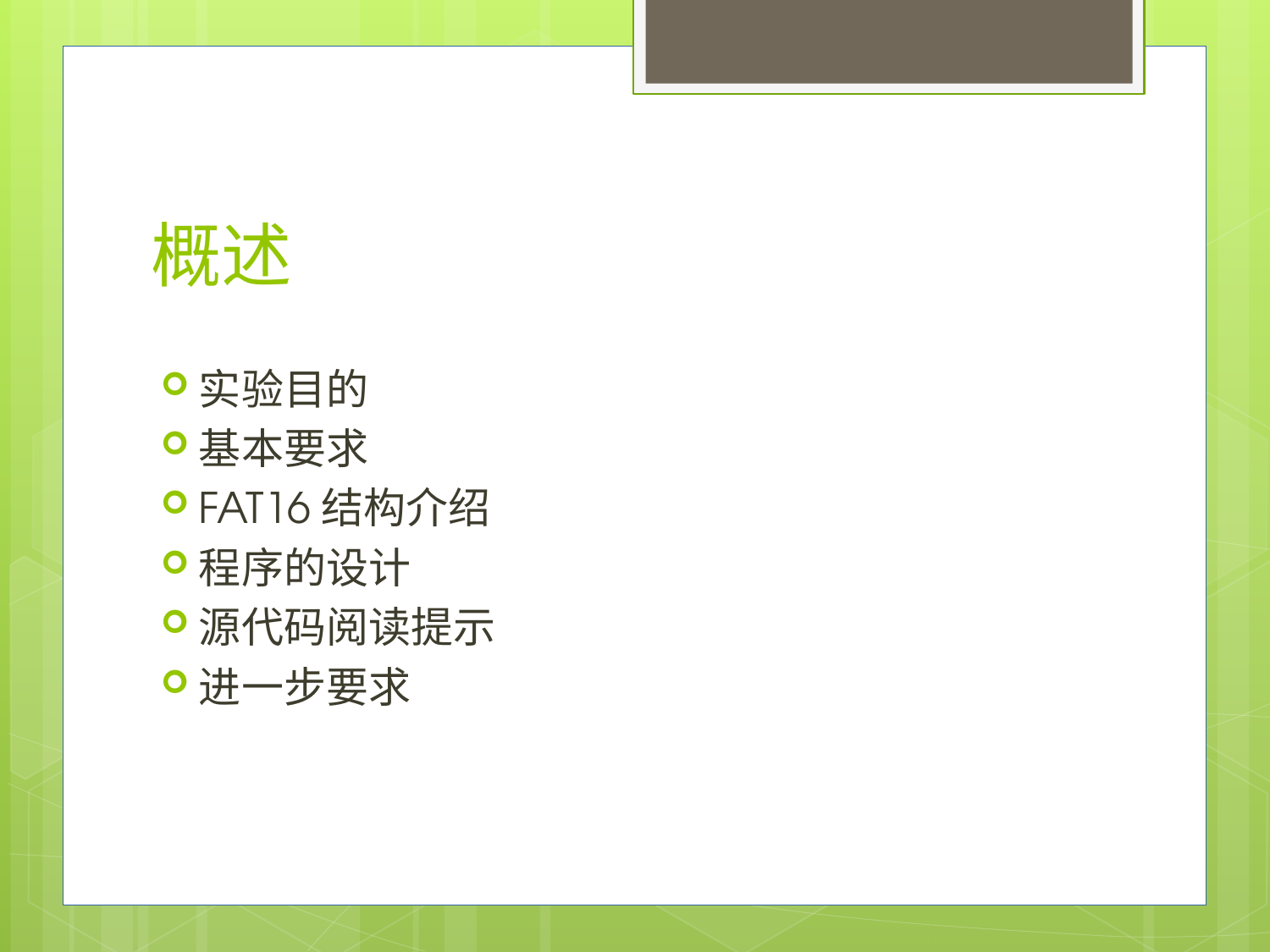

# 概述
实验目的
基本要求
FAT16结构介绍
程序的设计
源代码阅读提示
进一步要求